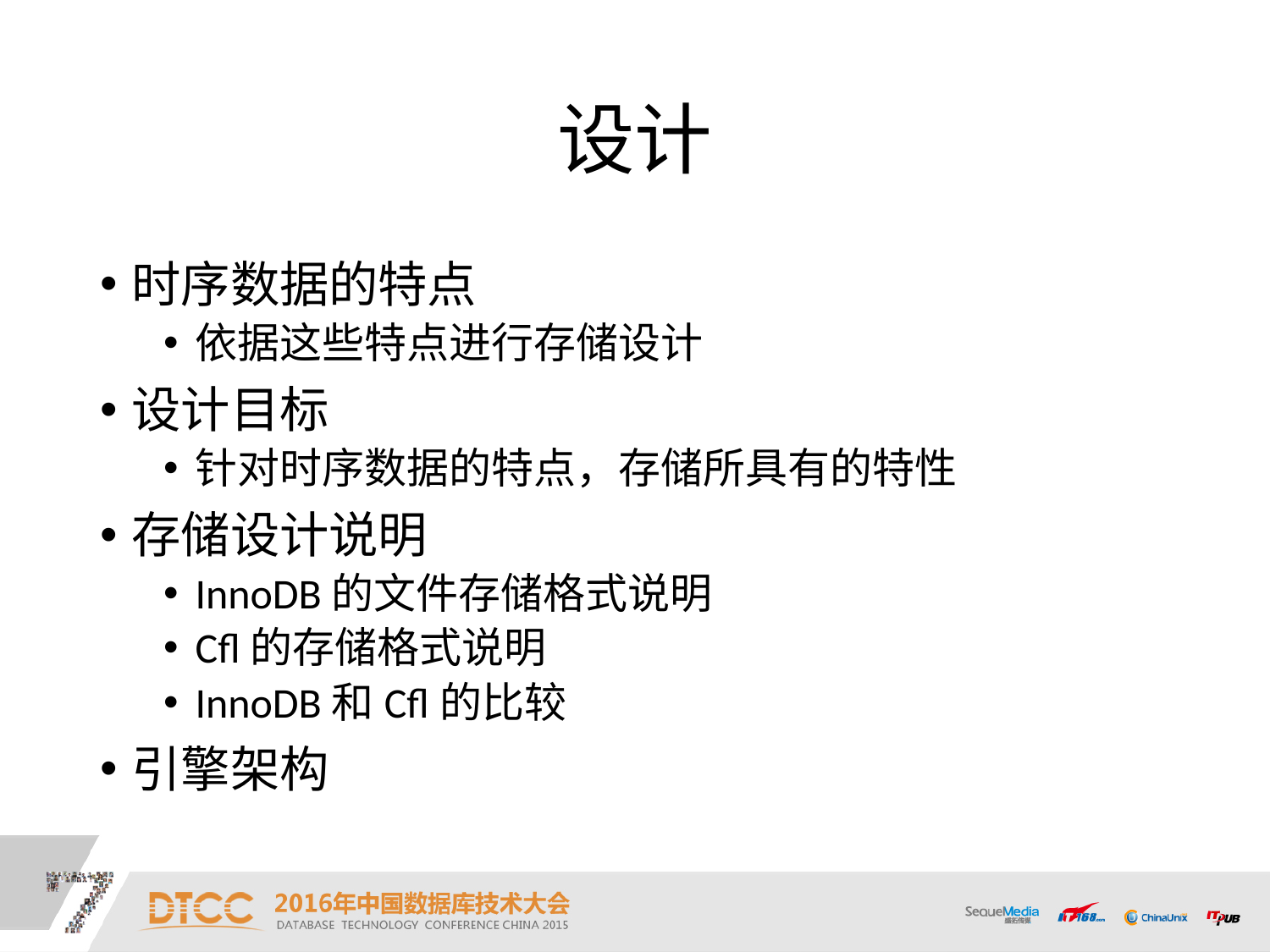

# 设计
时序数据的特点
依据这些特点进行存储设计
设计目标
针对时序数据的特点，存储所具有的特性
存储设计说明
InnoDB的文件存储格式说明
Cfl的存储格式说明
InnoDB和Cfl的比较
引擎架构